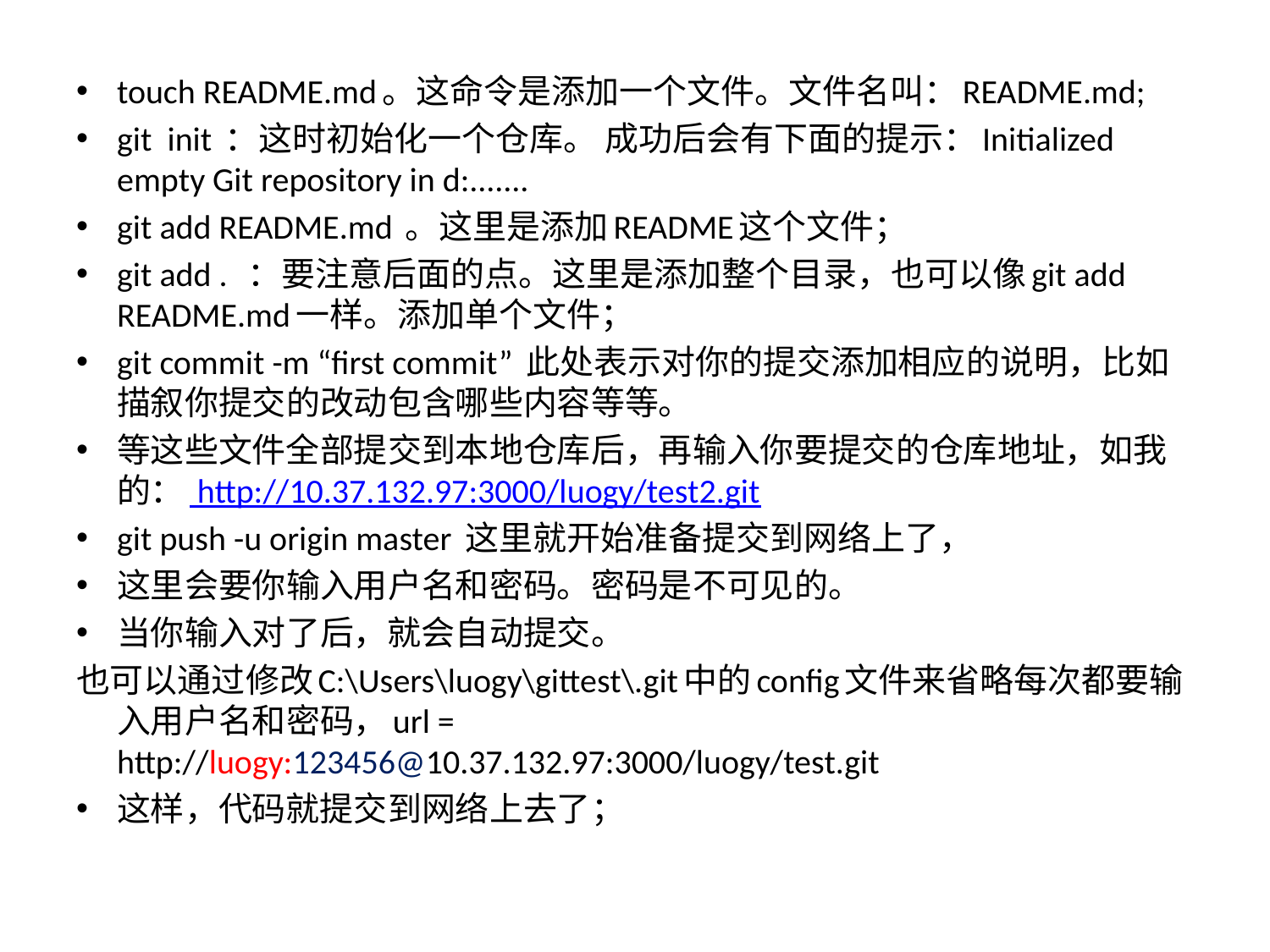

touch README.md。这命令是添加一个文件。文件名叫：README.md;
git  init ：这时初始化一个仓库。 成功后会有下面的提示：Initialized empty Git repository in d:.......
git add README.md 。这里是添加README这个文件；
git add .  ：要注意后面的点。这里是添加整个目录，也可以像git add README.md一样。添加单个文件；
git commit -m “first commit” 此处表示对你的提交添加相应的说明，比如描叙你提交的改动包含哪些内容等等。
等这些文件全部提交到本地仓库后，再输入你要提交的仓库地址，如我的： http://10.37.132.97:3000/luogy/test2.git
git push -u origin master 这里就开始准备提交到网络上了，
这里会要你输入用户名和密码。密码是不可见的。
当你输入对了后，就会自动提交。
也可以通过修改C:\Users\luogy\gittest\.git中的config文件来省略每次都要输入用户名和密码，url = http://luogy:123456@10.37.132.97:3000/luogy/test.git
这样，代码就提交到网络上去了；